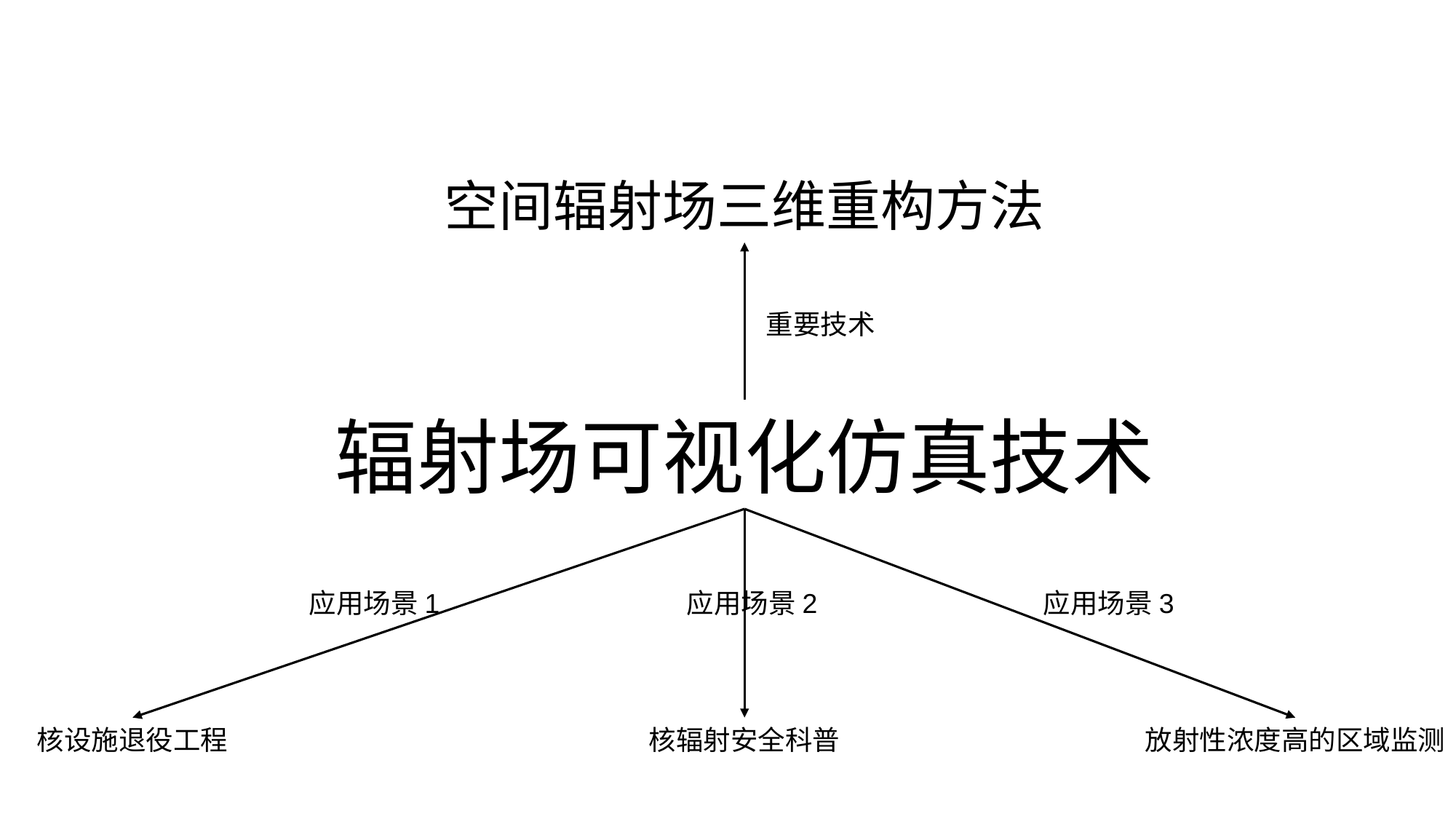

空间辐射场三维重构方法
重要技术
辐射场可视化仿真技术
应用场景1
应用场景2
应用场景3
核设施退役工程
核辐射安全科普
放射性浓度高的区域监测